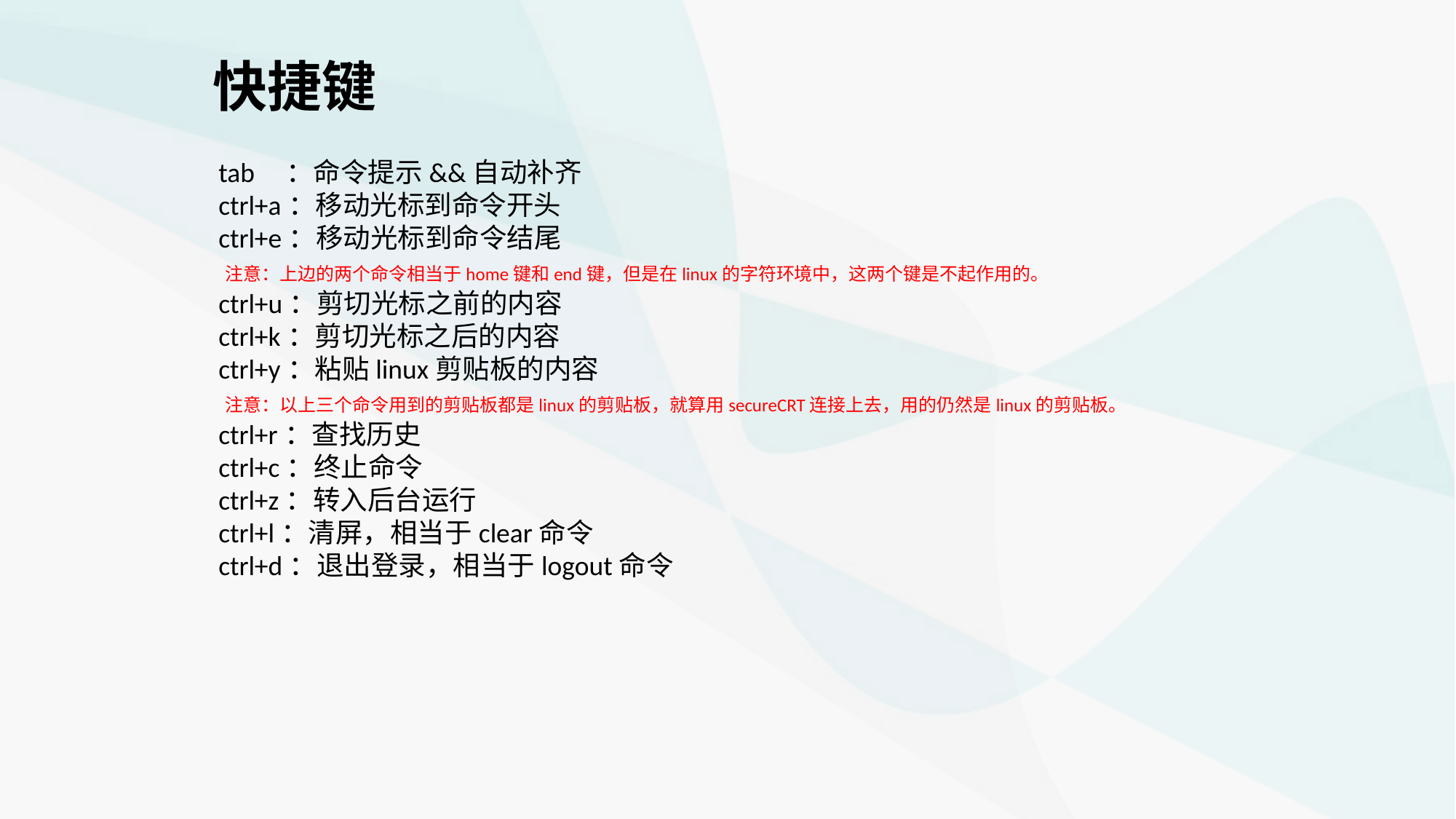

快捷键
     tab    ：命令提示&&自动补齐
     ctrl+a：移动光标到命令开头
     ctrl+e：移动光标到命令结尾
     注意：上边的两个命令相当于home键和end键，但是在linux的字符环境中，这两个键是不起作用的。
     ctrl+u：剪切光标之前的内容
     ctrl+k：剪切光标之后的内容
     ctrl+y：粘贴linux剪贴板的内容
     注意：以上三个命令用到的剪贴板都是linux的剪贴板，就算用secureCRT连接上去，用的仍然是linux的剪贴板。
     ctrl+r：查找历史
     ctrl+c：终止命令
     ctrl+z：转入后台运行
     ctrl+l：清屏，相当于clear命令
     ctrl+d：退出登录，相当于logout命令